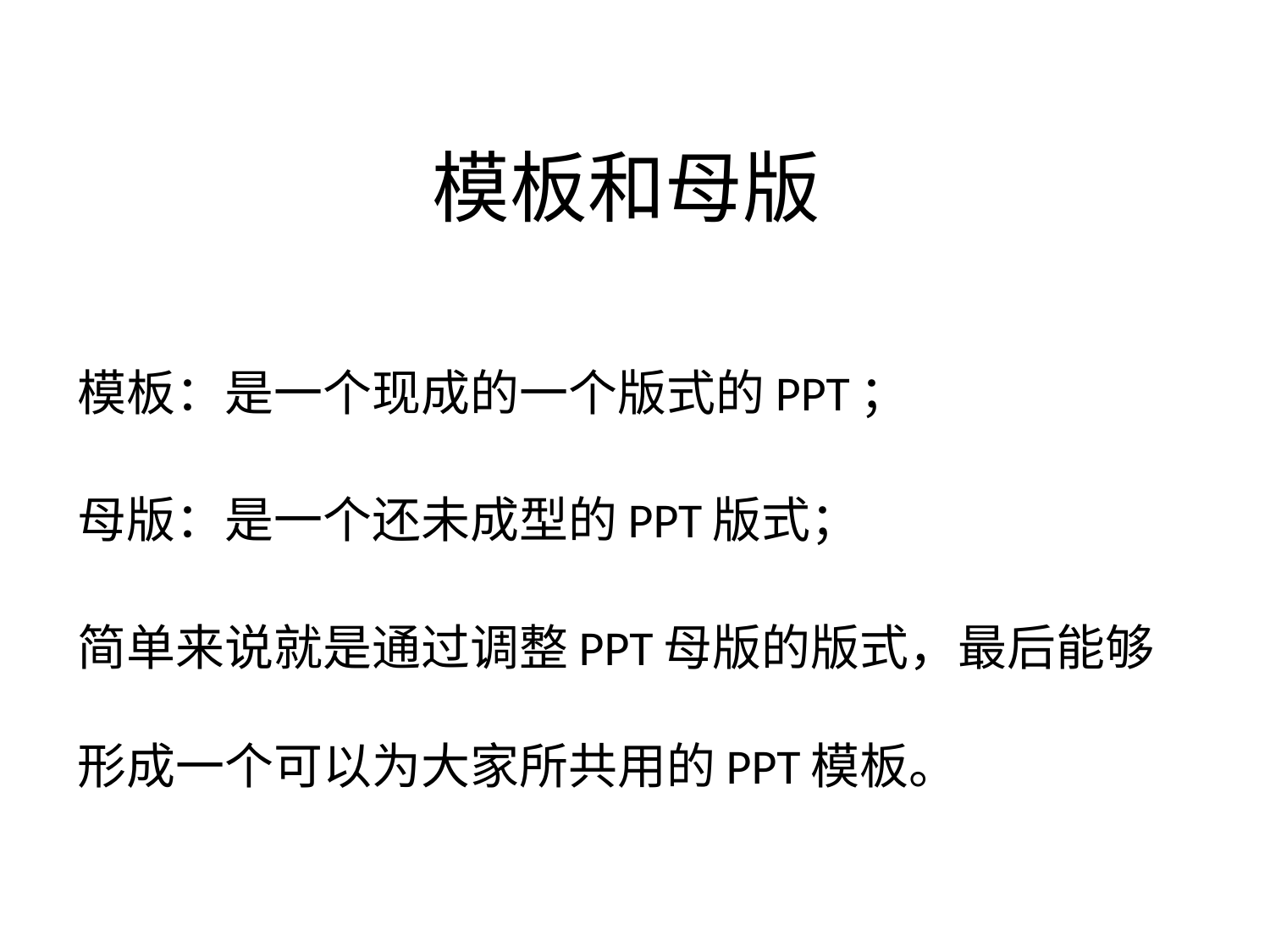

# 模板和母版
模板：是一个现成的一个版式的PPT；
母版：是一个还未成型的PPT版式；
简单来说就是通过调整PPT母版的版式，最后能够形成一个可以为大家所共用的PPT模板。